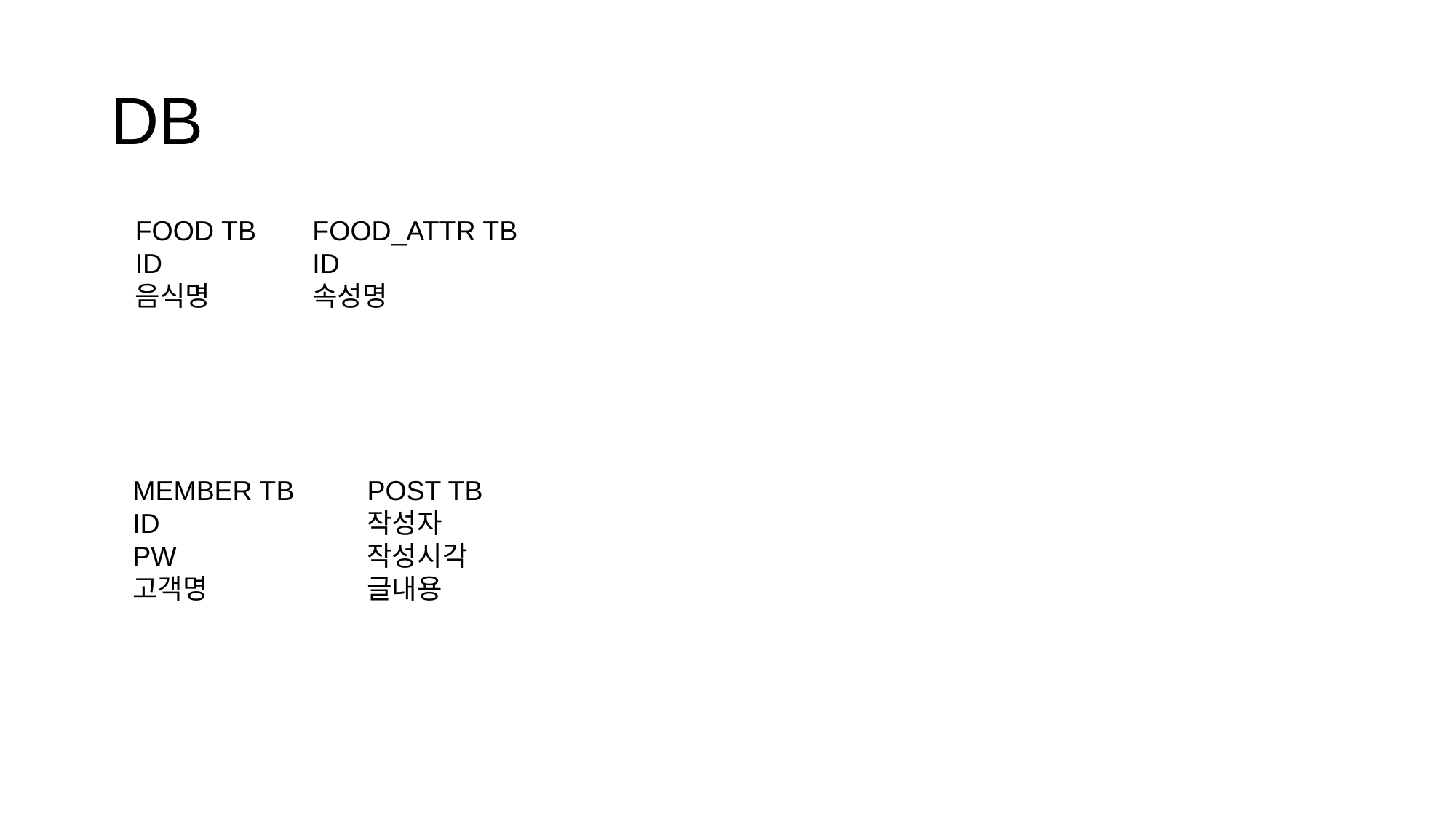

# DB
FOOD TB
ID
음식명
FOOD_ATTR TB
ID
속성명

MEMBER TB
ID
PW
고객명
POST TB
작성자
작성시각
글내용